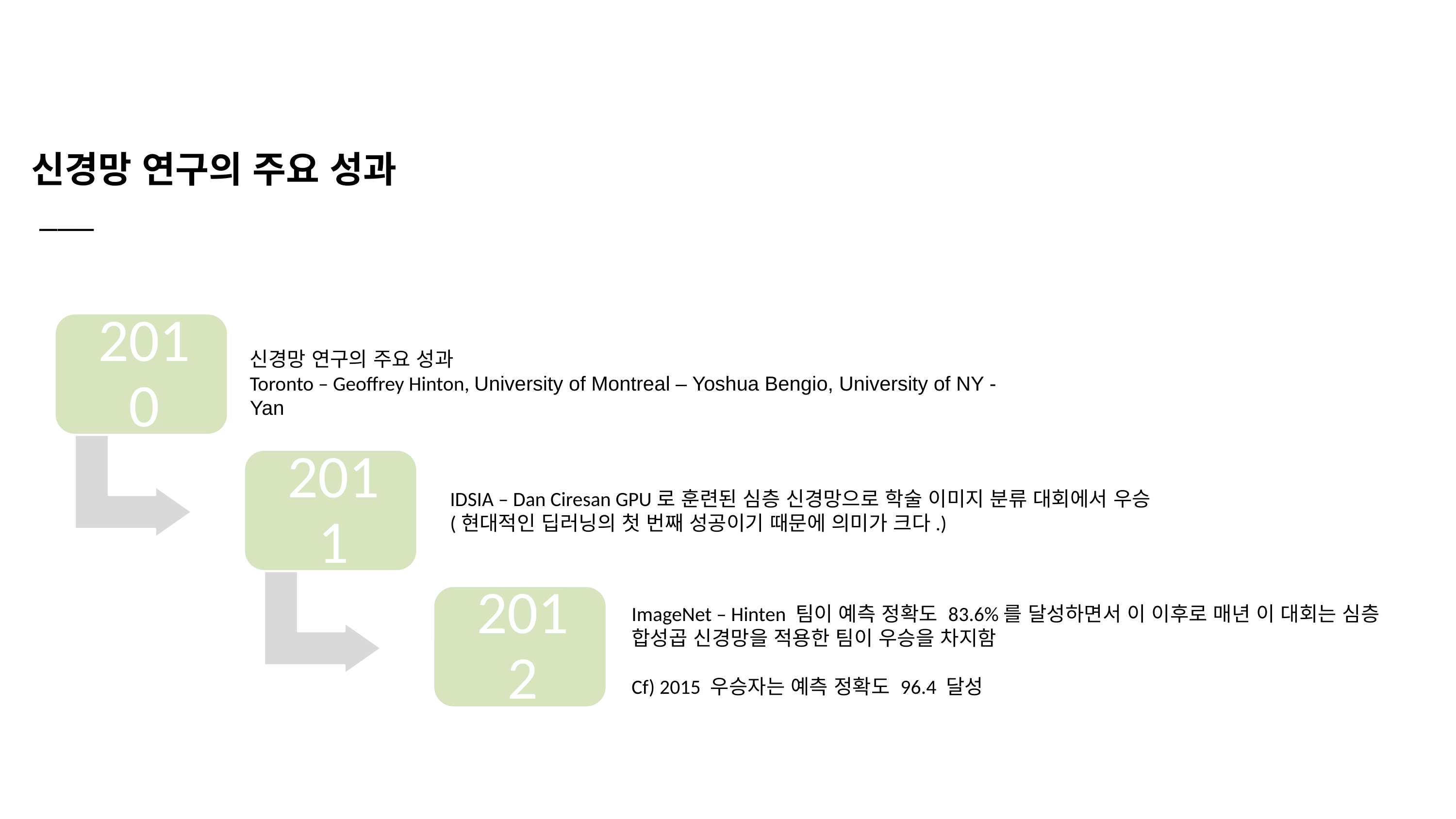

신경망 연구의 주요 성과
 ___
2010
2011
2012
신경망 연구의 주요 성과
Toronto – Geoffrey Hinton, University of Montreal – Yoshua Bengio, University of NY - Yan
IDSIA – Dan Ciresan GPU로 훈련된 심층 신경망으로 학술 이미지 분류 대회에서 우승
(현대적인 딥러닝의 첫 번째 성공이기 때문에 의미가 크다.)
ImageNet – Hinten 팀이 예측 정확도 83.6%를 달성하면서 이 이후로 매년 이 대회는 심층 합성곱 신경망을 적용한 팀이 우승을 차지함

Cf) 2015 우승자는 예측 정확도 96.4 달성